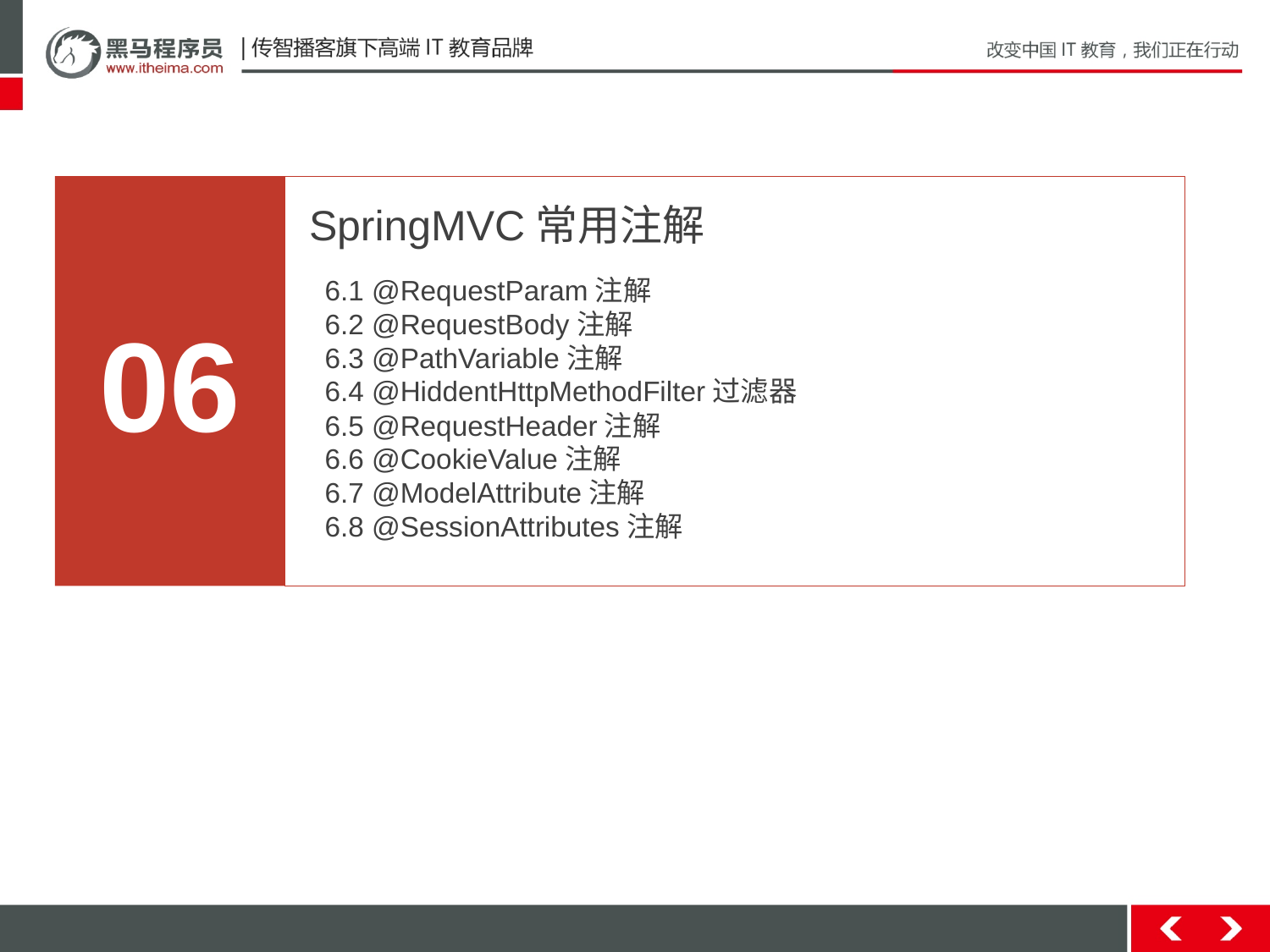

06

SpringMVC常用注解
6.1 @RequestParam注解
6.2 @RequestBody注解
6.3 @PathVariable注解
6.4 @HiddentHttpMethodFilter过滤器
6.5 @RequestHeader注解
6.6 @CookieValue注解
6.7 @ModelAttribute注解
6.8 @SessionAttributes注解